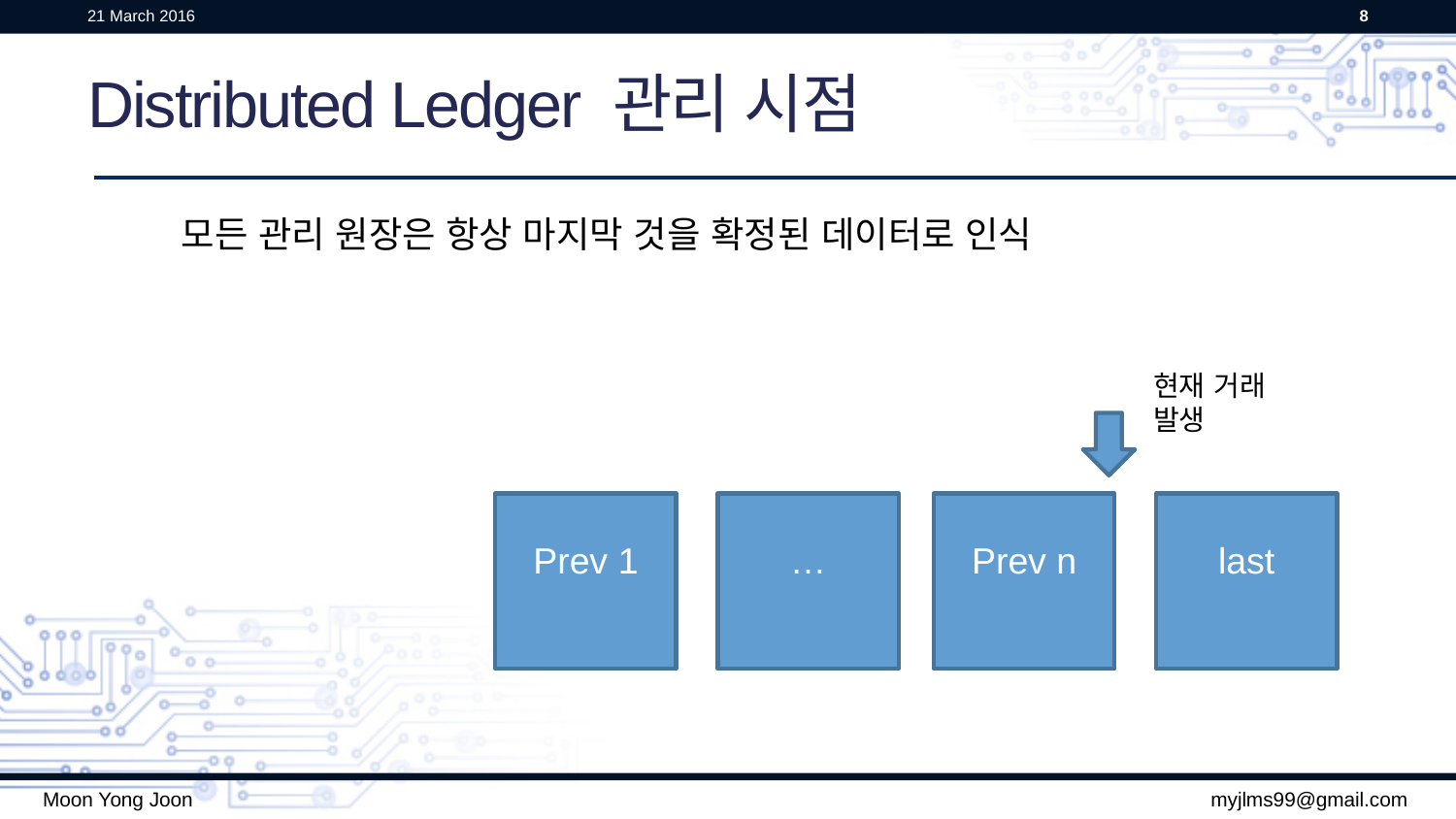

21 March 2016
8
# Distributed Ledger 관리 시점
모든 관리 원장은 항상 마지막 것을 확정된 데이터로 인식
현재 거래 발생

last

…

Prev n

Prev 1

Moon Yong Joon
myjlms99@gmail.com